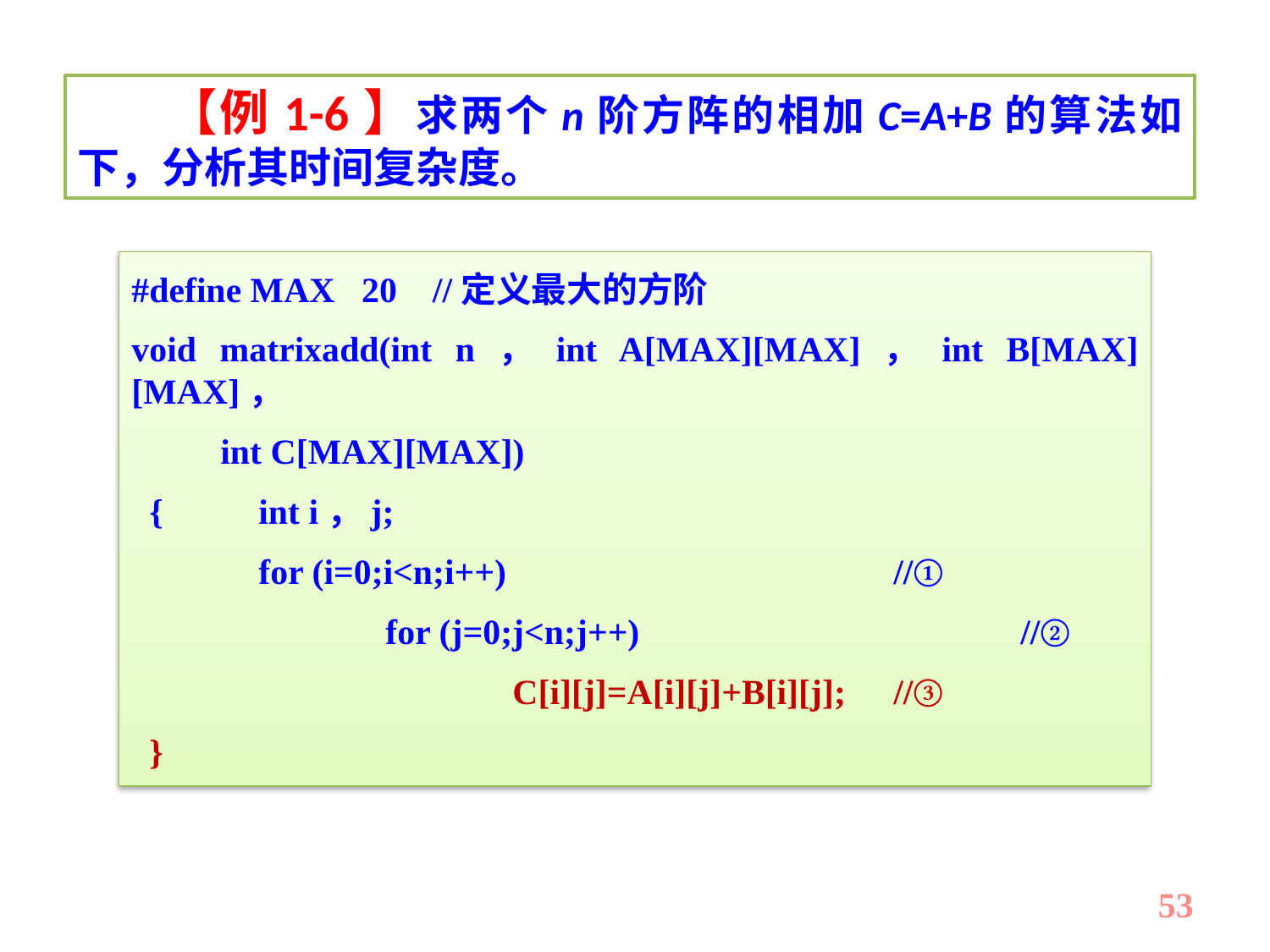

【例1-6】求两个n阶方阵的相加C=A+B的算法如下，分析其时间复杂度。
#define MAX   20    //定义最大的方阶
void matrixadd(int n，int A[MAX][MAX]，int B[MAX][MAX]，
          int C[MAX][MAX])
  {	int i，j;
   	for (i=0;i<n;i++)				//①
		for (j=0;j<n;j++)			//②
			C[i][j]=A[i][j]+B[i][j];	//③
  }
53